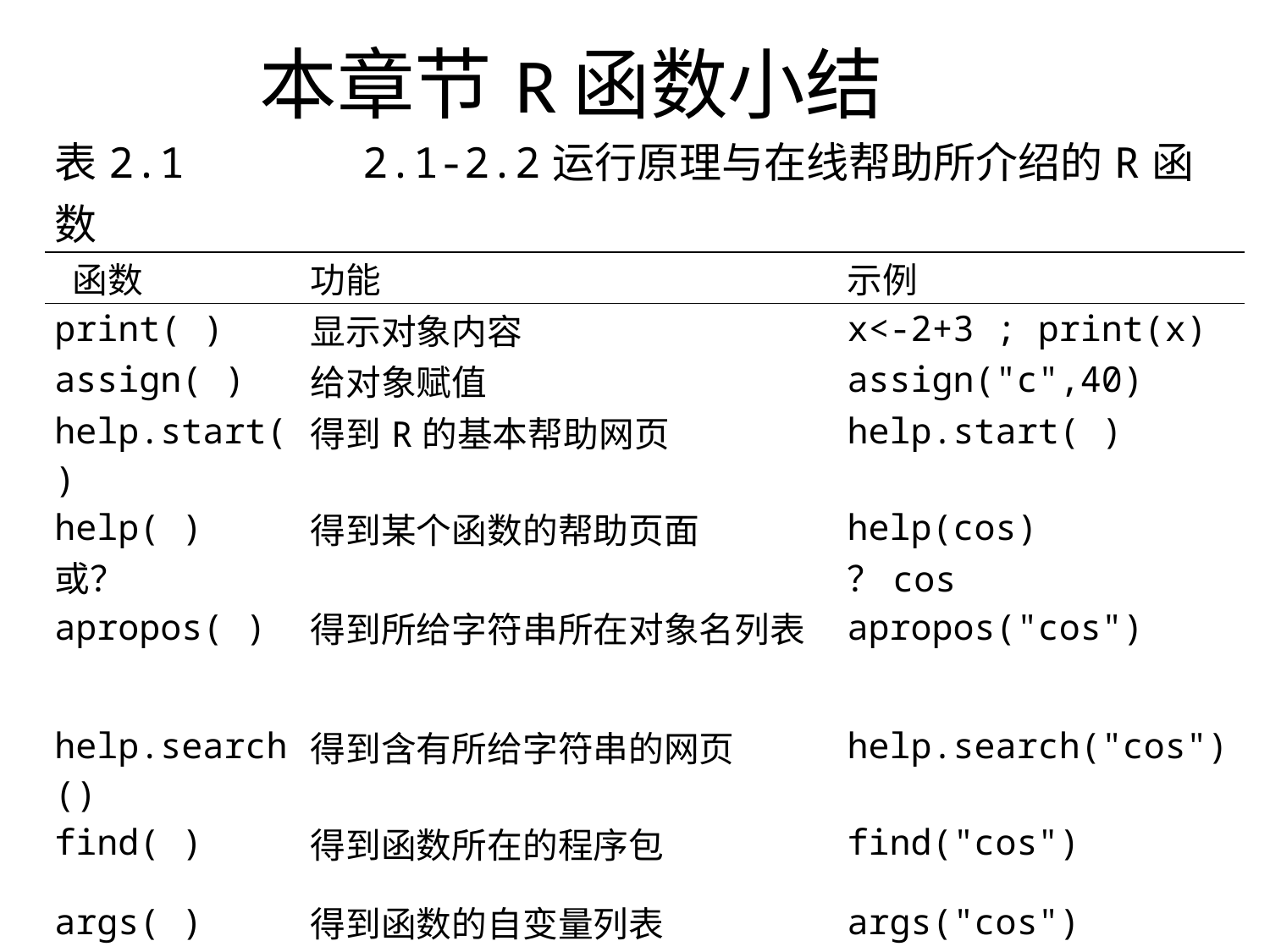

# 本章节R函数小结
| 表2.1 2.1-2.2运行原理与在线帮助所介绍的R函数 |  |  |
| --- | --- | --- |
| 函数 | 功能 | 示例 |
| print( ) | 显示对象内容 | x<-2+3 ; print(x) |
| assign( ) | 给对象赋值 | assign("c",40) |
| help.start( ) | 得到R的基本帮助网页 | help.start( ) |
| help( ) 或？ | 得到某个函数的帮助页面 | help(cos) ？cos |
| apropos( ) | 得到所给字符串所在对象名列表 | apropos("cos") |
| help.search() | 得到含有所给字符串的网页 | help.search("cos") |
| find( ) | 得到函数所在的程序包 | find("cos") |
| args( ) | 得到函数的自变量列表 | args("cos") |
|  |  |  |